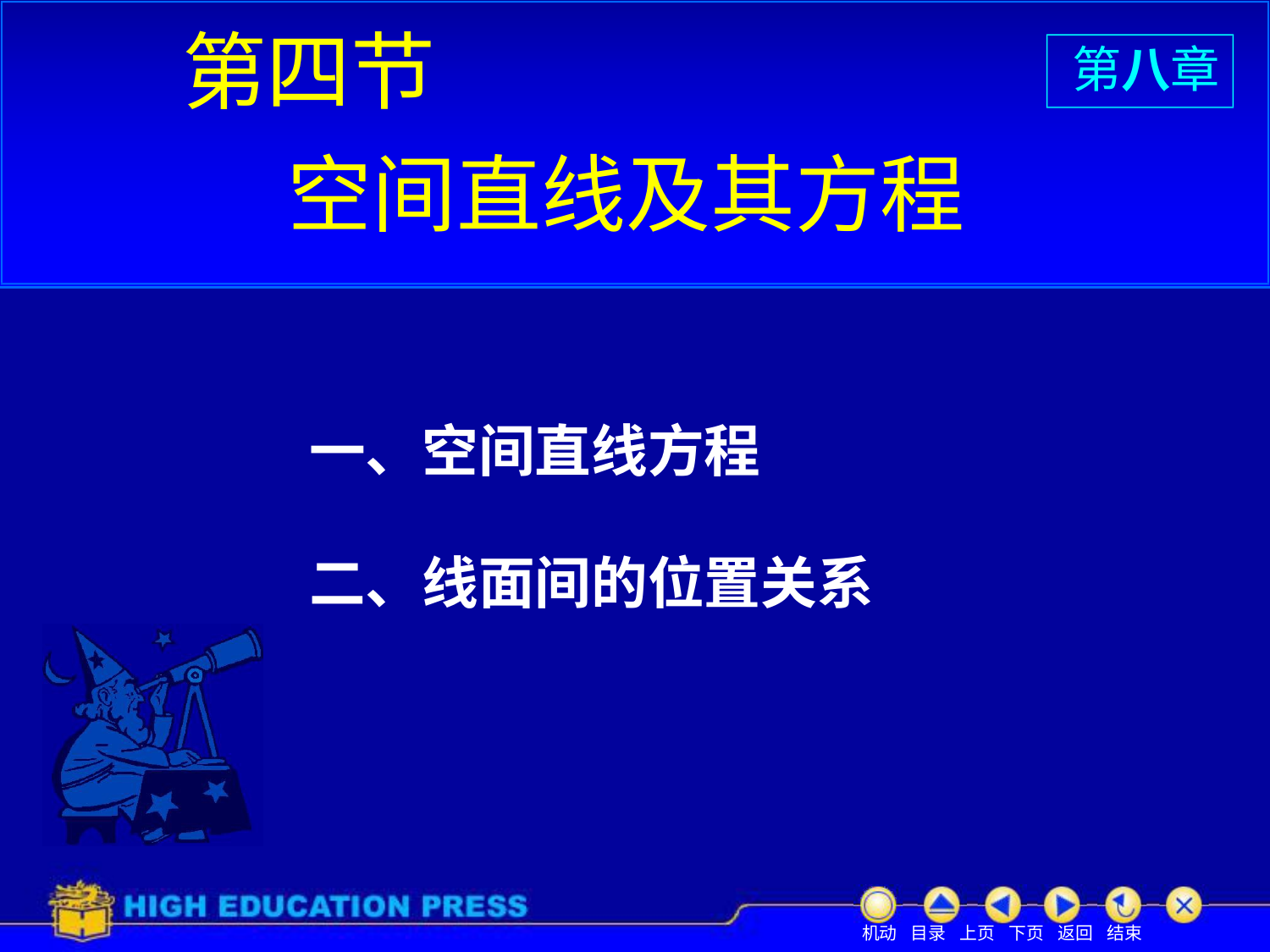

# 第四节

第八章
空间直线及其方程

一、空间直线方程

二、线面间的位置关系

机动 目录 上页 下页 返回 结束